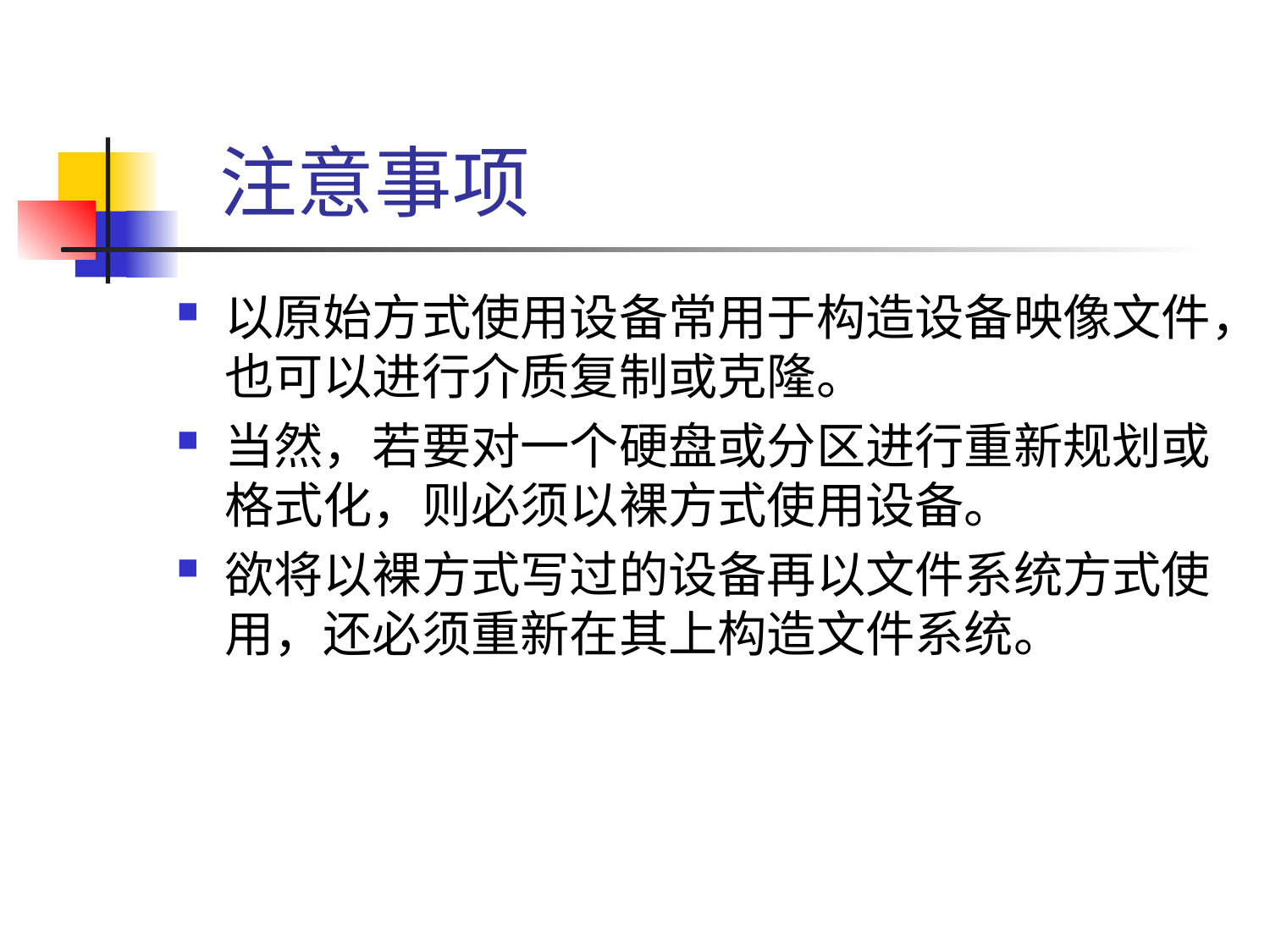

# 注意事项
以原始方式使用设备常用于构造设备映像文件，也可以进行介质复制或克隆。
当然，若要对一个硬盘或分区进行重新规划或格式化，则必须以裸方式使用设备。
欲将以裸方式写过的设备再以文件系统方式使用，还必须重新在其上构造文件系统。